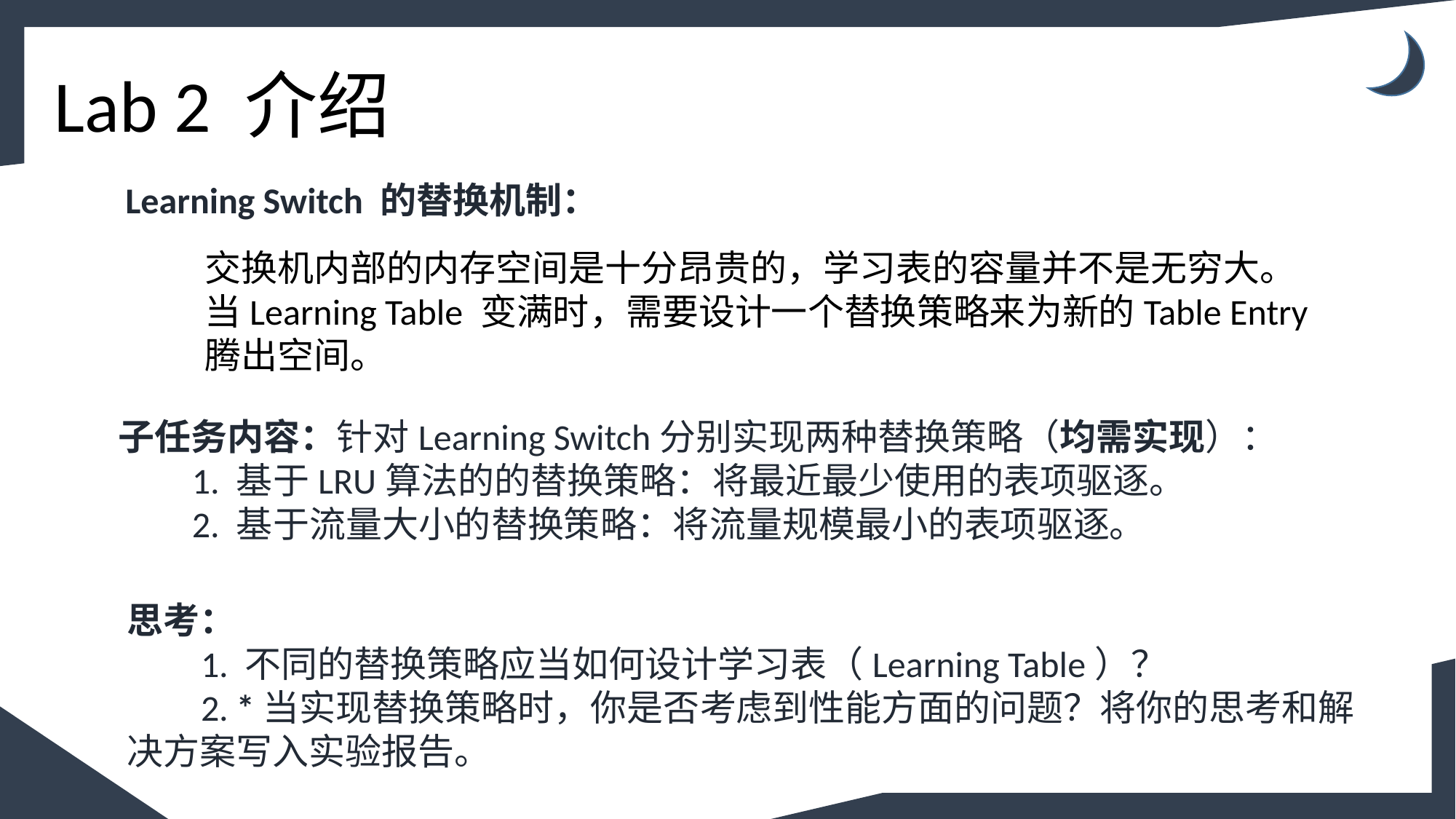

# Lab 2 介绍
Learning Switch 的替换机制：

交换机内部的内存空间是十分昂贵的，学习表的容量并不是无穷大。
当Learning Table 变满时，需要设计一个替换策略来为新的Table Entry 腾出空间。
子任务内容：针对Learning Switch分别实现两种替换策略（均需实现）：
         1. 基于LRU算法的的替换策略：将最近最少使用的表项驱逐。
         2. 基于流量大小的替换策略：将流量规模最小的表项驱逐。
思考：
         1. 不同的替换策略应当如何设计学习表（Learning Table）？
         2. *当实现替换策略时，你是否考虑到性能方面的问题？将你的思考和解决方案写入实验报告。